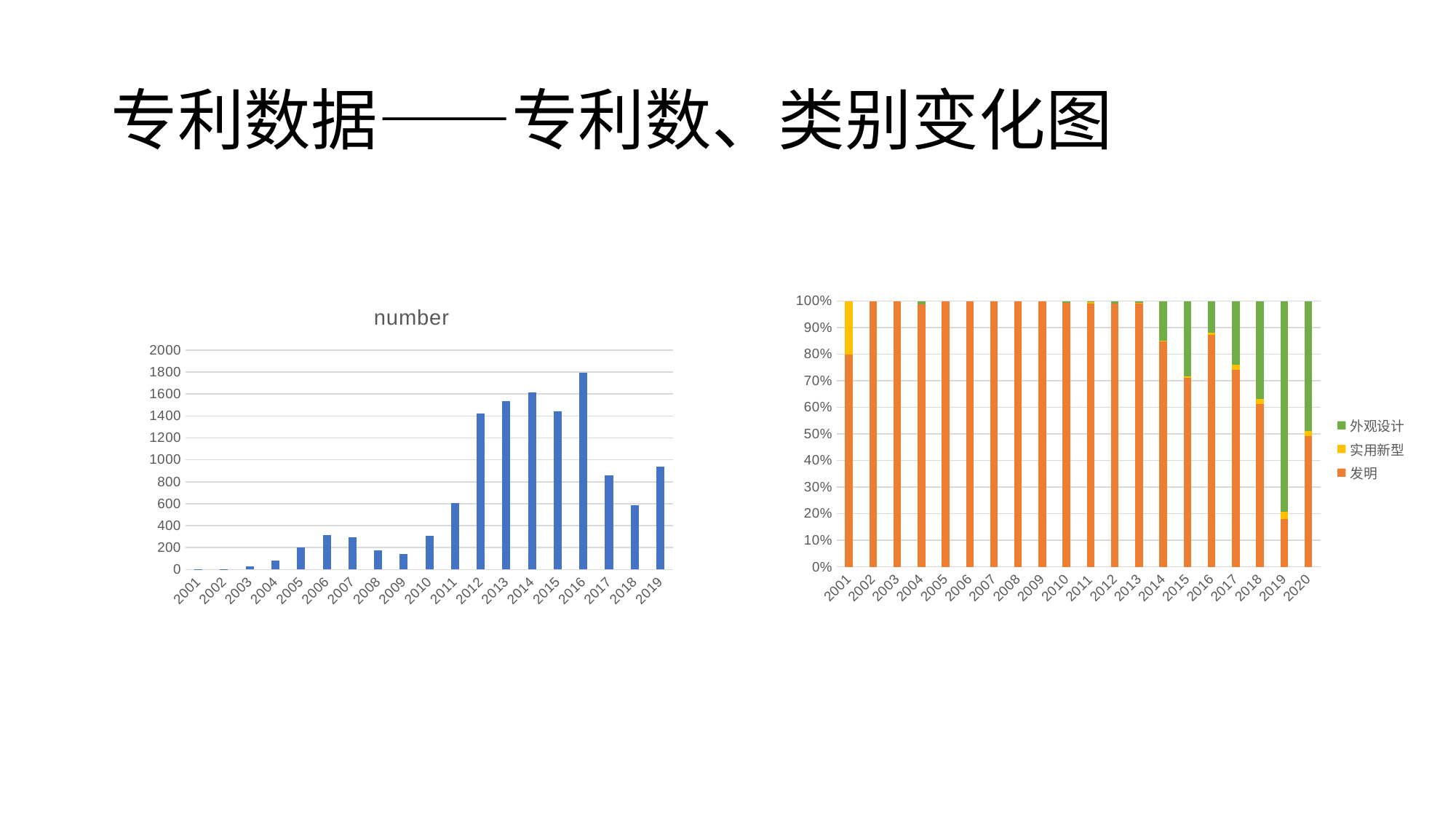

# 专利数据——专利数、类别变化图

### Chart:

| Category | number |
|---|---|
| 2001 | 5.0 |
| 2002 | 2.0 |
| 2003 | 27.0 |
| 2004 | 80.0 |
| 2005 | 204.0 |
| 2006 | 311.0 |
| 2007 | 295.0 |
| 2008 | 174.0 |
| 2009 | 141.0 |
| 2010 | 310.0 |
| 2011 | 605.0 |
| 2012 | 1422.0 |
| 2013 | 1535.0 |
| 2014 | 1616.0 |
| 2015 | 1440.0 |
| 2016 | 1797.0 |
| 2017 | 857.0 |
| 2018 | 588.0 |
| 2019 | 937.0 |

### Chart

| Category | 发明 | 实用新型 | 外观设计 |
|---|---|---|---|
| 2001 | 4.0 | 1.0 | None |
| 2002 | 2.0 | None | None |
| 2003 | 27.0 | None | None |
| 2004 | 79.0 | None | 1.0 |
| 2005 | 204.0 | None | None |
| 2006 | 311.0 | None | None |
| 2007 | 295.0 | None | None |
| 2008 | 174.0 | None | None |
| 2009 | 141.0 | None | None |
| 2010 | 308.0 | None | 2.0 |
| 2011 | 600.0 | 3.0 | 2.0 |
| 2012 | 1408.0 | None | 14.0 |
| 2013 | 1522.0 | 1.0 | 12.0 |
| 2014 | 1374.0 | 3.0 | 239.0 |
| 2015 | 1026.0 | 7.0 | 407.0 |
| 2016 | 1570.0 | 15.0 | 212.0 |
| 2017 | 636.0 | 15.0 | 206.0 |
| 2018 | 360.0 | 11.0 | 217.0 |
| 2019 | 169.0 | 25.0 | 743.0 |
| 2020 | 215.0 | 8.0 | 213.0 |